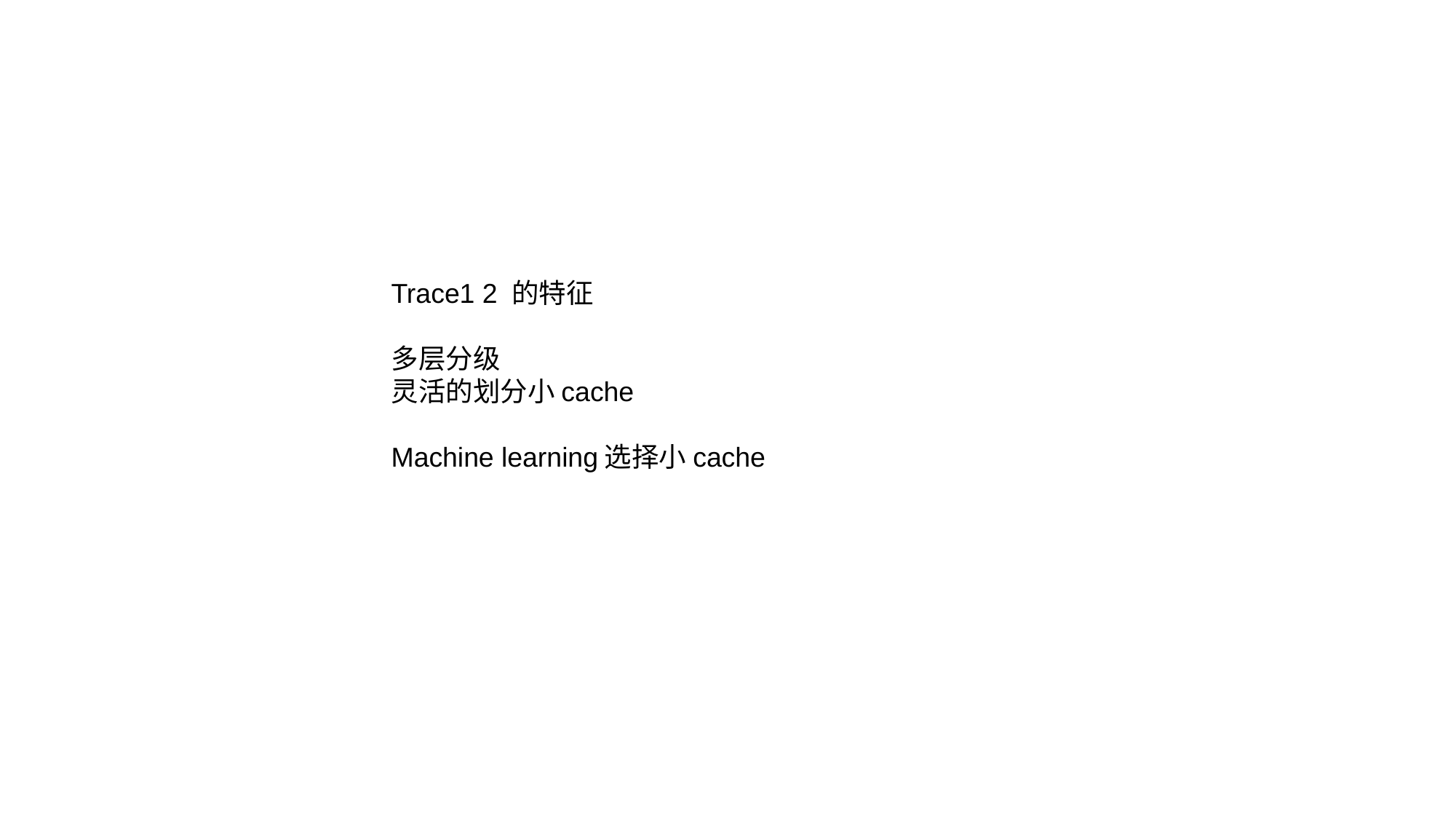

Trace1 2 的特征

多层分级
灵活的划分小cache

Machine learning选择小cache